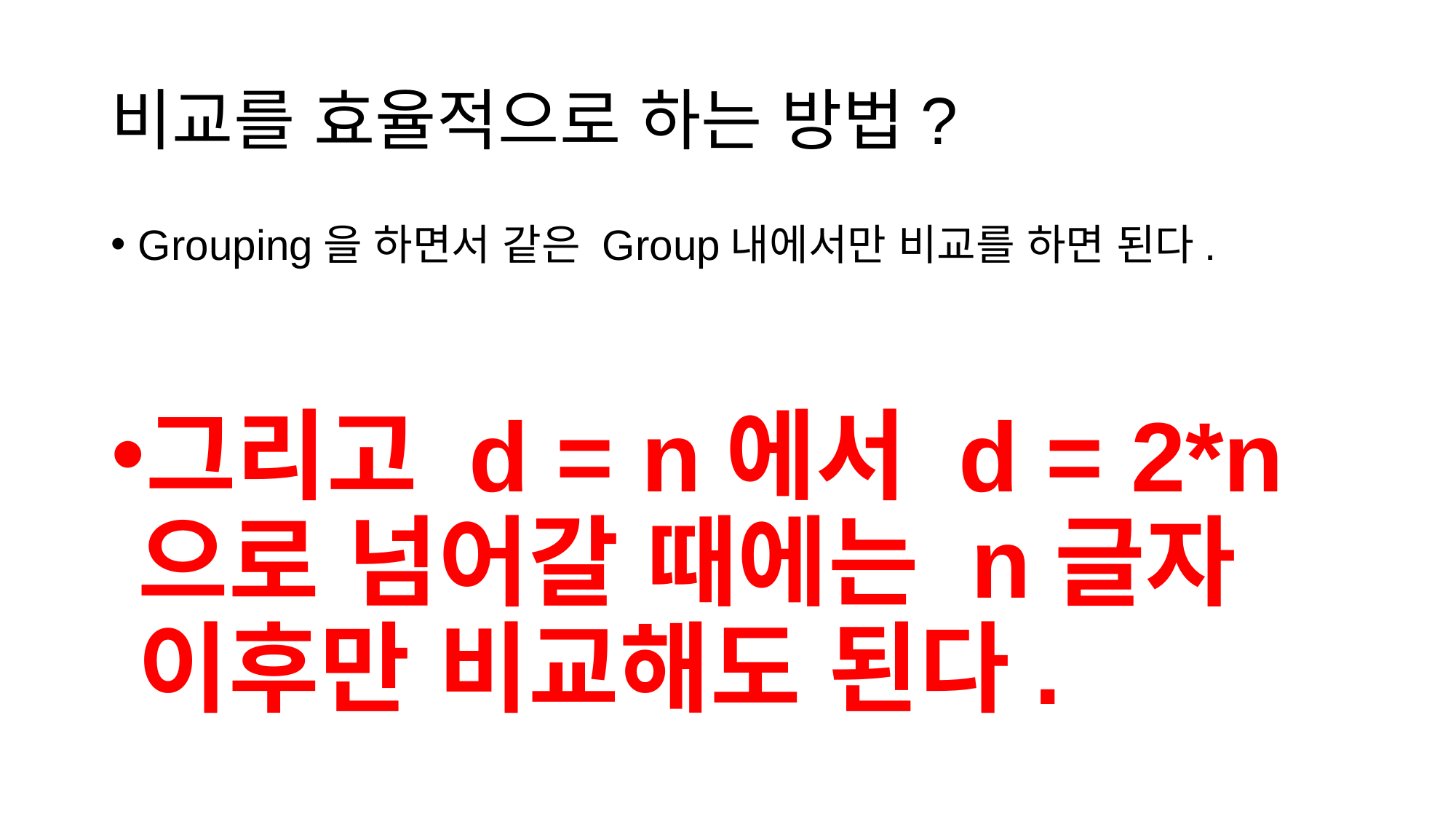

# 비교를 효율적으로 하는 방법?
Grouping을 하면서 같은 Group내에서만 비교를 하면 된다.

그리고 d = n에서 d = 2*n으로 넘어갈 때에는 n글자 이후만 비교해도 된다.